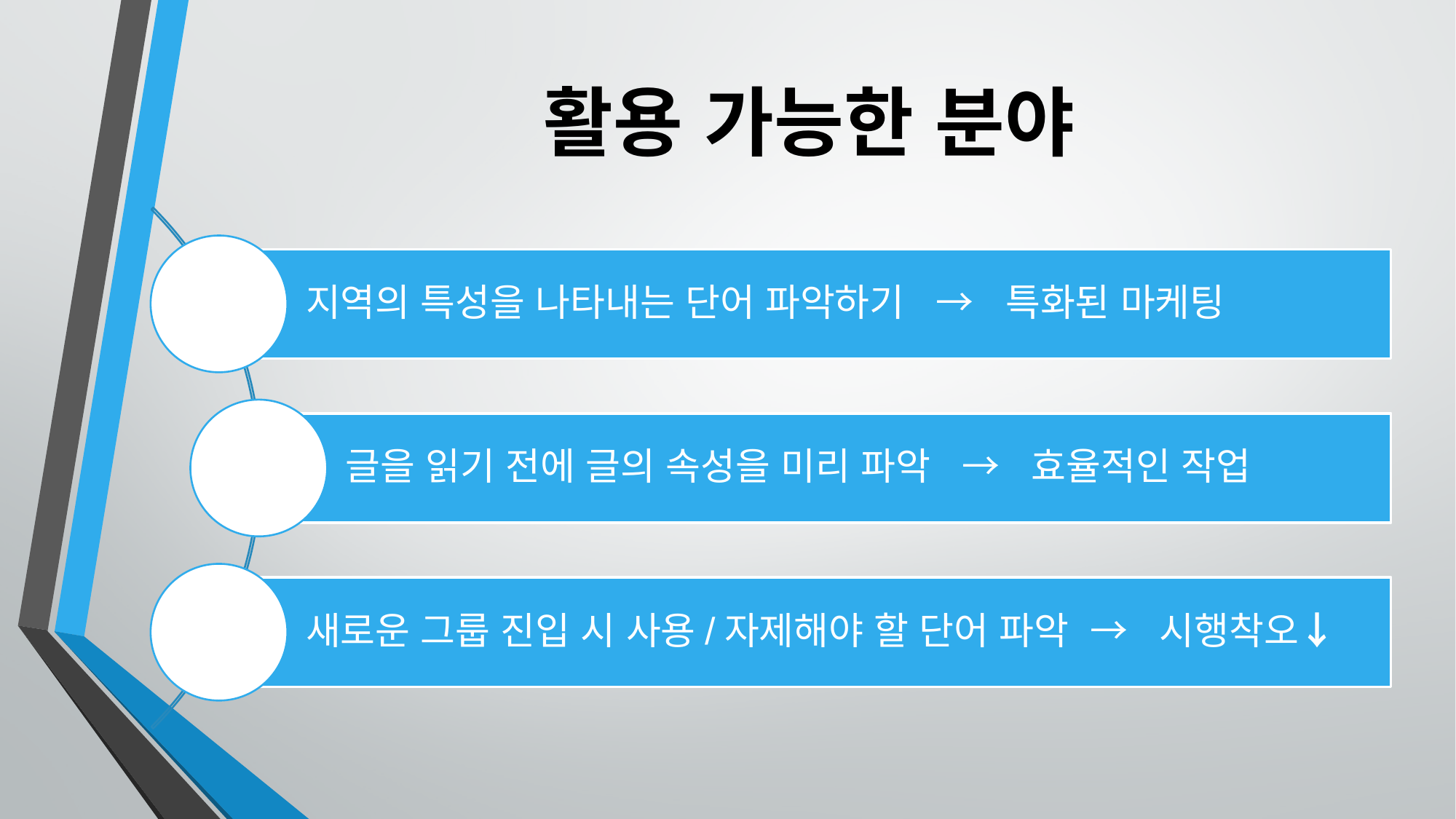

# 활용 가능한 분야
지역의 특성을 나타내는 단어 파악하기   →   특화된 마케팅
글을 읽기 전에 글의 속성을 미리 파악   →   효율적인 작업
새로운 그룹 진입 시 사용/자제해야 할 단어 파악  →   시행착오↓